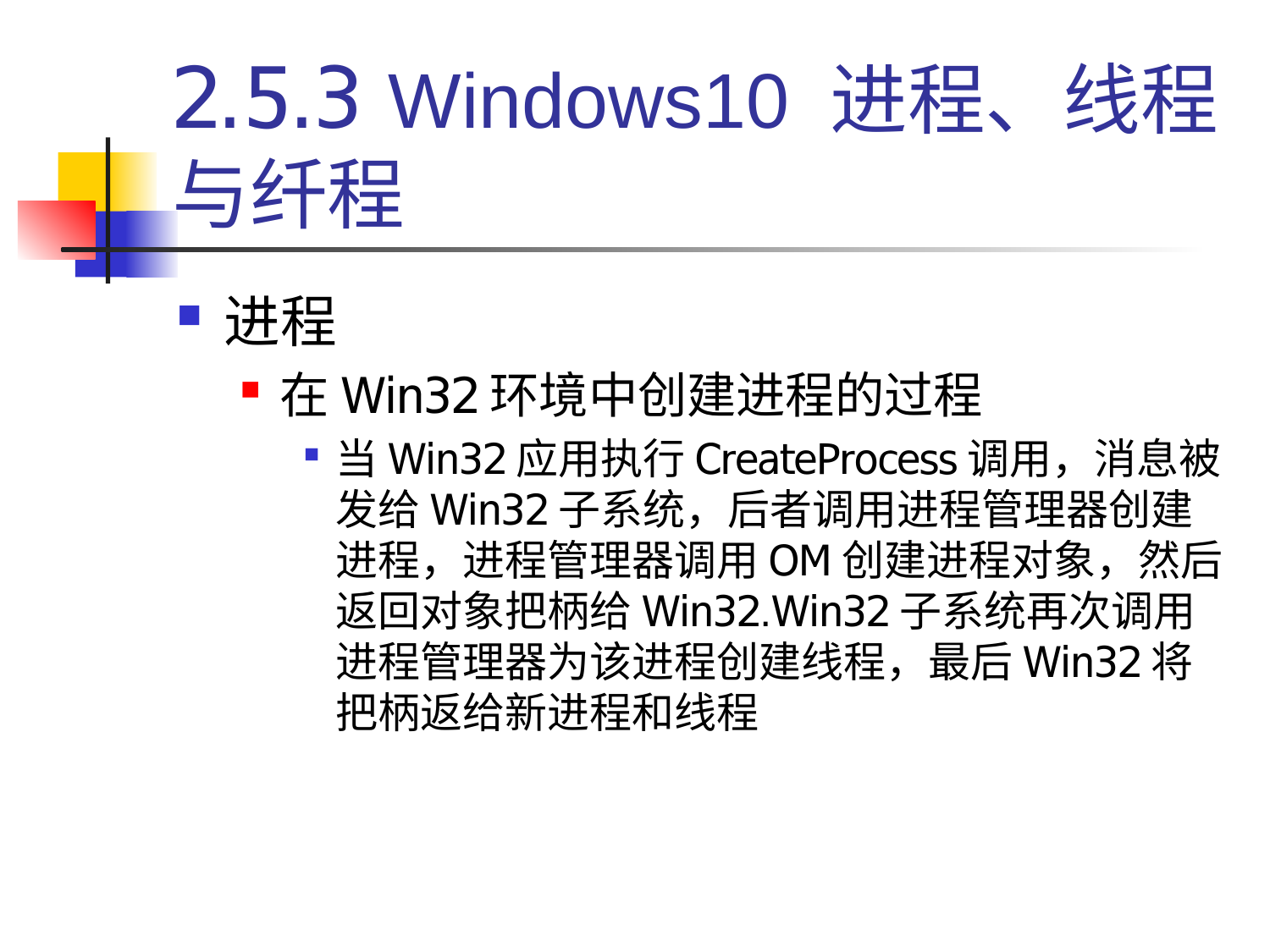

# 2.5.3 Windows10 进程、线程与纤程
进程
在Win32环境中创建进程的过程
当Win32应用执行CreateProcess调用，消息被发给Win32子系统，后者调用进程管理器创建进程，进程管理器调用OM创建进程对象，然后返回对象把柄给Win32.Win32子系统再次调用进程管理器为该进程创建线程，最后Win32将把柄返给新进程和线程